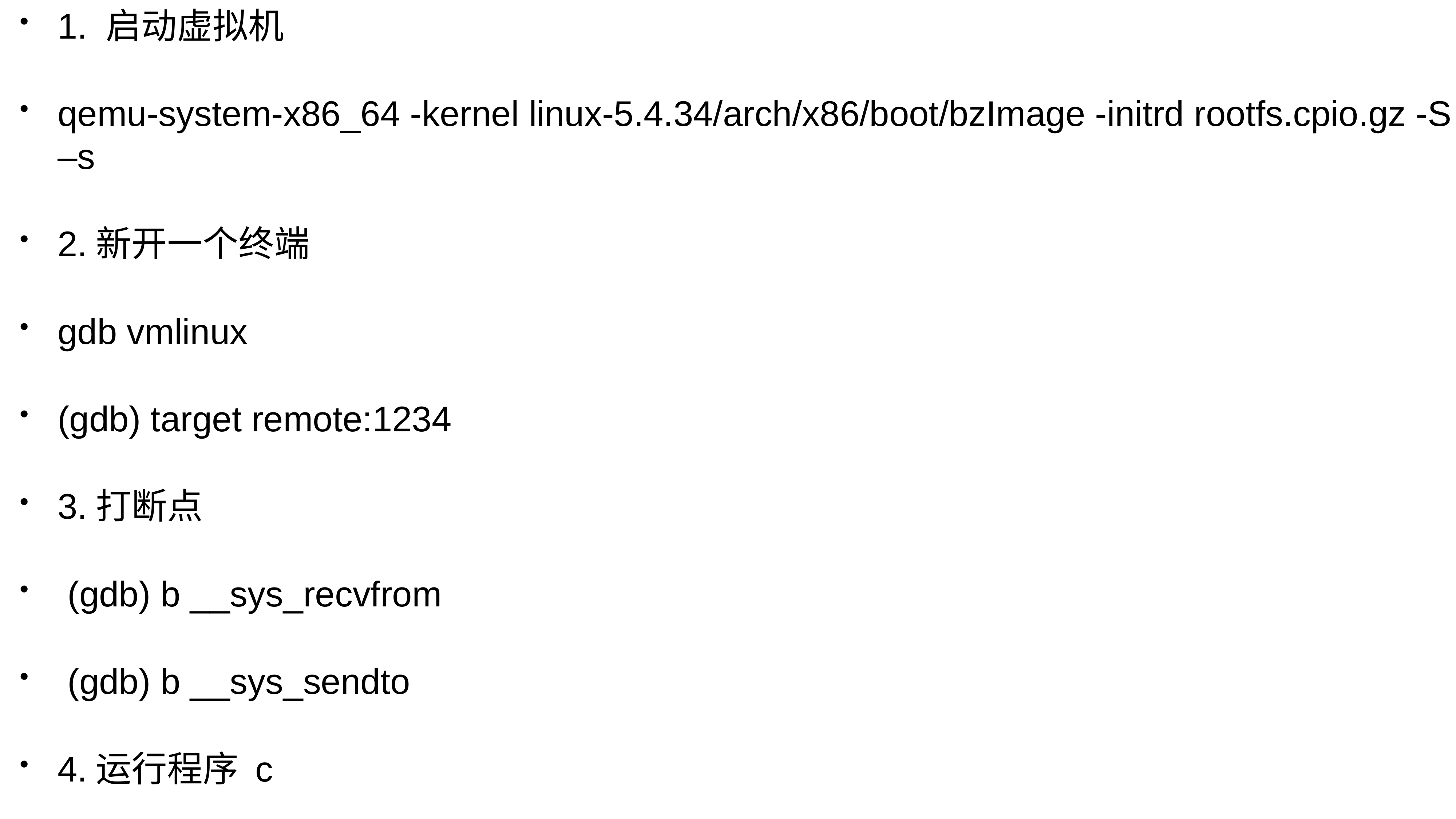

1. 启动虚拟机
qemu-system-x86_64 -kernel linux-5.4.34/arch/x86/boot/bzImage -initrd rootfs.cpio.gz -S –s
2.新开一个终端
gdb vmlinux
(gdb) target remote:1234
3.打断点
 (gdb) b __sys_recvfrom
 (gdb) b __sys_sendto
4.运行程序 c